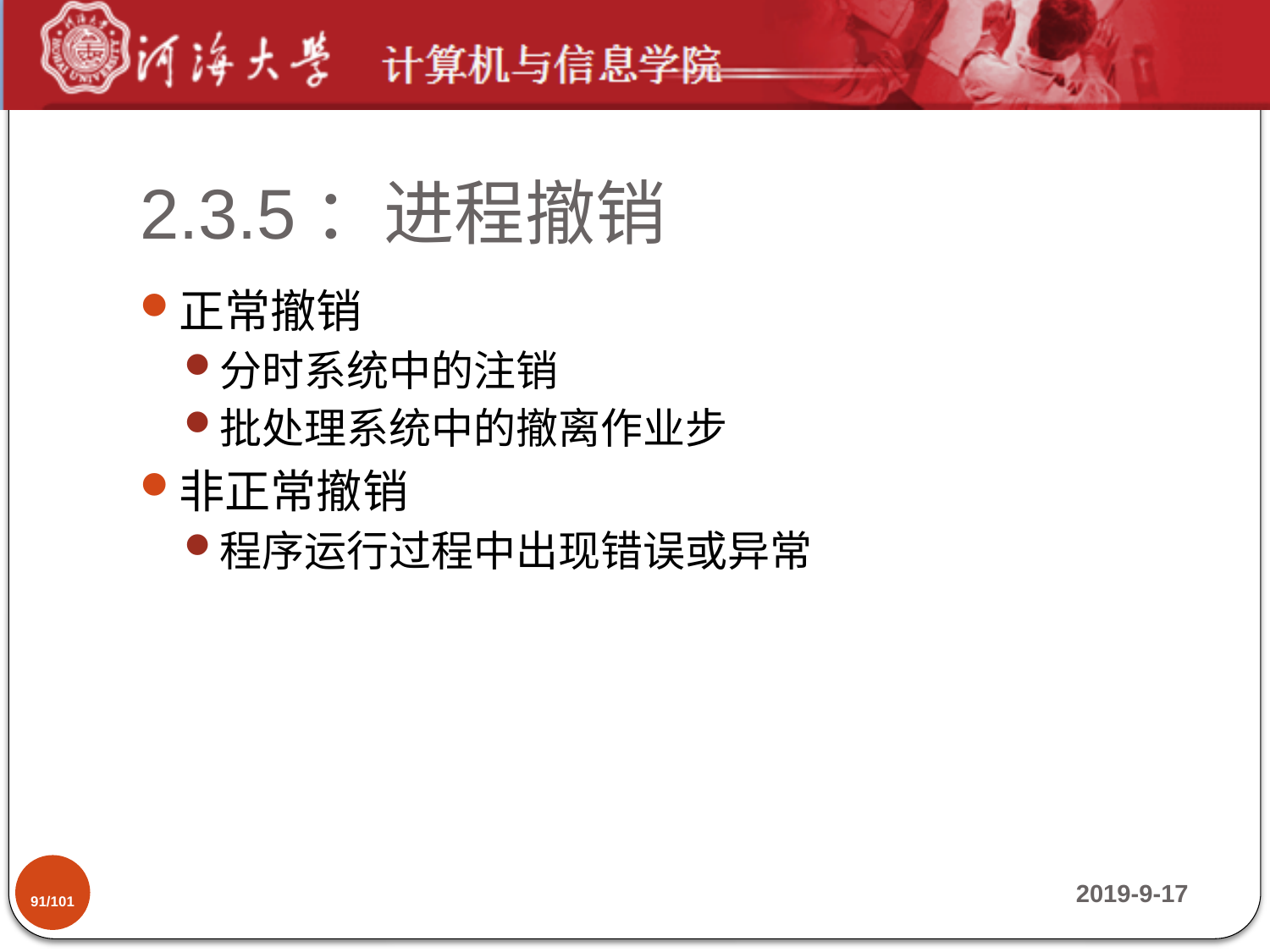

# 2.3.5：进程撤销
正常撤销
分时系统中的注销
批处理系统中的撤离作业步
非正常撤销
程序运行过程中出现错误或异常

91/101
2019-9-17